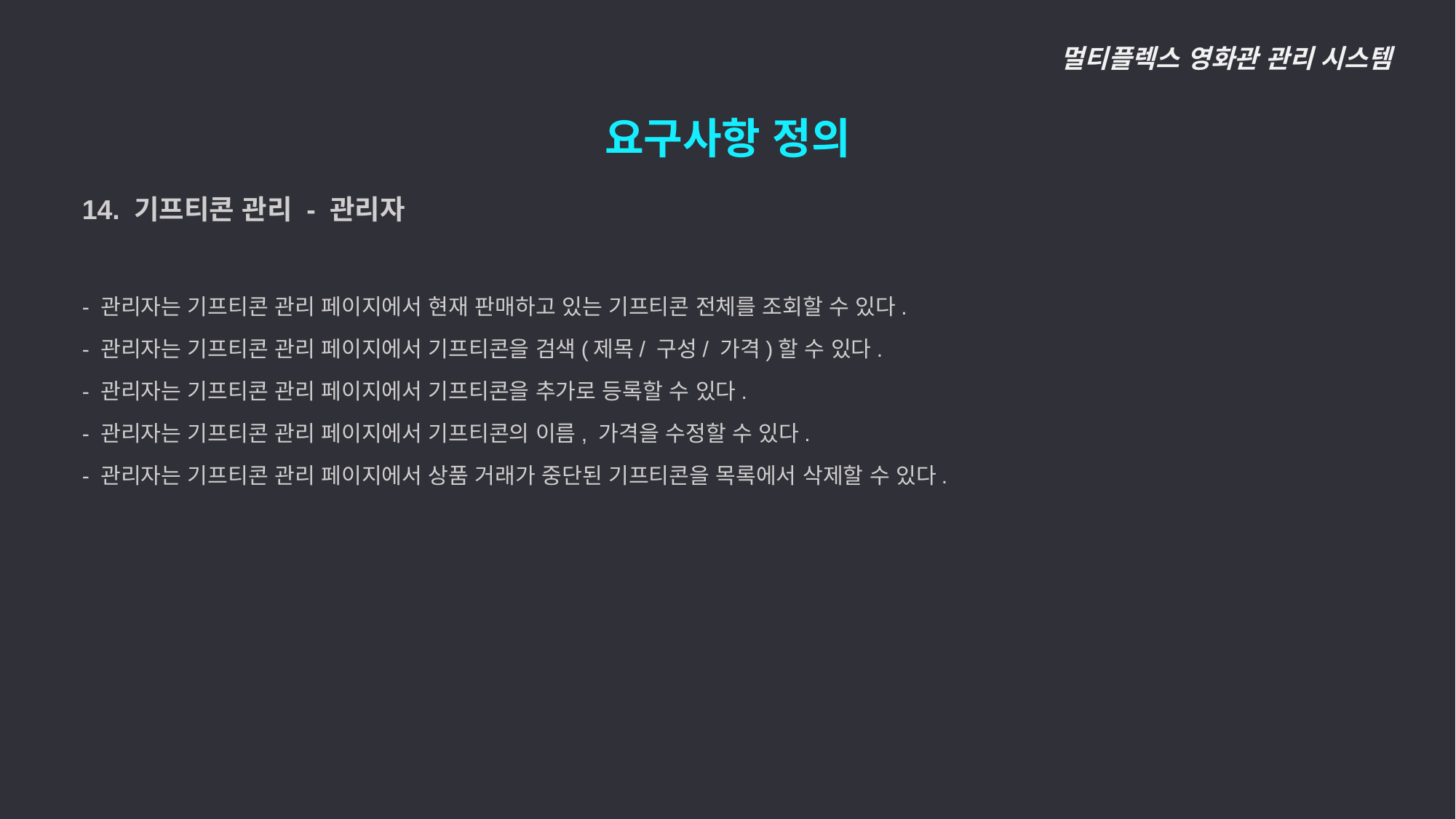

멀티플렉스 영화관 관리 시스템
요구사항 정의
14. 기프티콘 관리 - 관리자

- 관리자는 기프티콘 관리 페이지에서 현재 판매하고 있는 기프티콘 전체를 조회할 수 있다.
- 관리자는 기프티콘 관리 페이지에서 기프티콘을 검색(제목/ 구성/ 가격)할 수 있다.
- 관리자는 기프티콘 관리 페이지에서 기프티콘을 추가로 등록할 수 있다.
- 관리자는 기프티콘 관리 페이지에서 기프티콘의 이름, 가격을 수정할 수 있다.
- 관리자는 기프티콘 관리 페이지에서 상품 거래가 중단된 기프티콘을 목록에서 삭제할 수 있다.